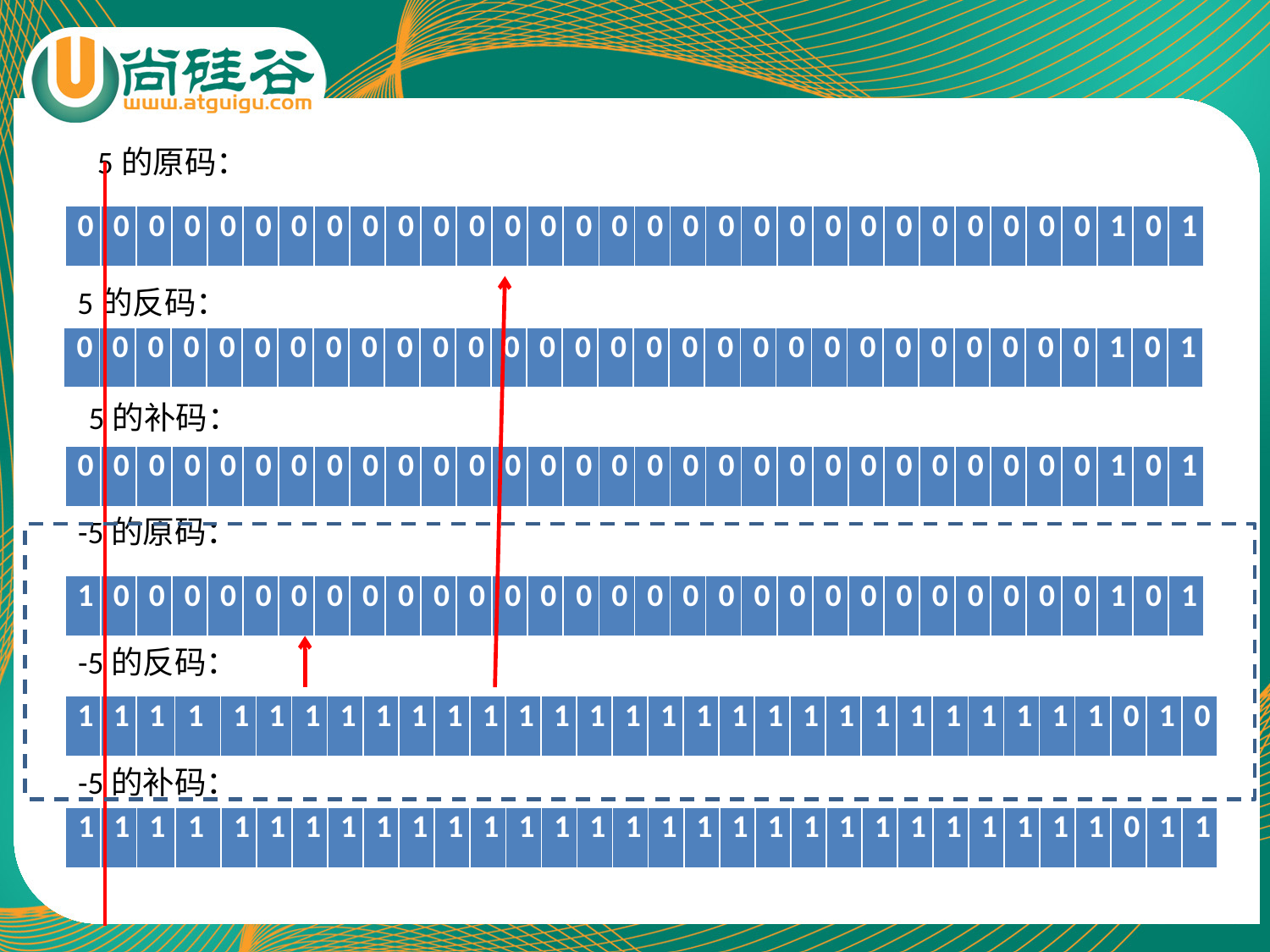

5的原码：
| 0 | 0 | 0 | 0 | 0 | 0 | 0 | 0 | 0 | 0 | 0 | 0 | 0 | 0 | 0 | 0 | 0 | 0 | 0 | 0 | 0 | 0 | 0 | 0 | 0 | 0 | 0 | 0 | 0 | 1 | 0 | 1 |
| --- | --- | --- | --- | --- | --- | --- | --- | --- | --- | --- | --- | --- | --- | --- | --- | --- | --- | --- | --- | --- | --- | --- | --- | --- | --- | --- | --- | --- | --- | --- | --- |
5的反码：
| 0 | 0 | 0 | 0 | 0 | 0 | 0 | 0 | 0 | 0 | 0 | 0 | 0 | 0 | 0 | 0 | 0 | 0 | 0 | 0 | 0 | 0 | 0 | 0 | 0 | 0 | 0 | 0 | 0 | 1 | 0 | 1 |
| --- | --- | --- | --- | --- | --- | --- | --- | --- | --- | --- | --- | --- | --- | --- | --- | --- | --- | --- | --- | --- | --- | --- | --- | --- | --- | --- | --- | --- | --- | --- | --- |
5的补码：
| 0 | 0 | 0 | 0 | 0 | 0 | 0 | 0 | 0 | 0 | 0 | 0 | 0 | 0 | 0 | 0 | 0 | 0 | 0 | 0 | 0 | 0 | 0 | 0 | 0 | 0 | 0 | 0 | 0 | 1 | 0 | 1 |
| --- | --- | --- | --- | --- | --- | --- | --- | --- | --- | --- | --- | --- | --- | --- | --- | --- | --- | --- | --- | --- | --- | --- | --- | --- | --- | --- | --- | --- | --- | --- | --- |
-5的原码：

| 1 | 0 | 0 | 0 | 0 | 0 | 0 | 0 | 0 | 0 | 0 | 0 | 0 | 0 | 0 | 0 | 0 | 0 | 0 | 0 | 0 | 0 | 0 | 0 | 0 | 0 | 0 | 0 | 0 | 1 | 0 | 1 |
| --- | --- | --- | --- | --- | --- | --- | --- | --- | --- | --- | --- | --- | --- | --- | --- | --- | --- | --- | --- | --- | --- | --- | --- | --- | --- | --- | --- | --- | --- | --- | --- |
-5的反码：
| 1 | 1 | 1 | 1 | 1 | 1 | 1 | 1 | 1 | 1 | 1 | 1 | 1 | 1 | 1 | 1 | 1 | 1 | 1 | 1 | 1 | 1 | 1 | 1 | 1 | 1 | 1 | 1 | 1 | 0 | 1 | 0 |
| --- | --- | --- | --- | --- | --- | --- | --- | --- | --- | --- | --- | --- | --- | --- | --- | --- | --- | --- | --- | --- | --- | --- | --- | --- | --- | --- | --- | --- | --- | --- | --- |
-5的补码：
| 1 | 1 | 1 | 1 | 1 | 1 | 1 | 1 | 1 | 1 | 1 | 1 | 1 | 1 | 1 | 1 | 1 | 1 | 1 | 1 | 1 | 1 | 1 | 1 | 1 | 1 | 1 | 1 | 1 | 0 | 1 | 1 |
| --- | --- | --- | --- | --- | --- | --- | --- | --- | --- | --- | --- | --- | --- | --- | --- | --- | --- | --- | --- | --- | --- | --- | --- | --- | --- | --- | --- | --- | --- | --- | --- |